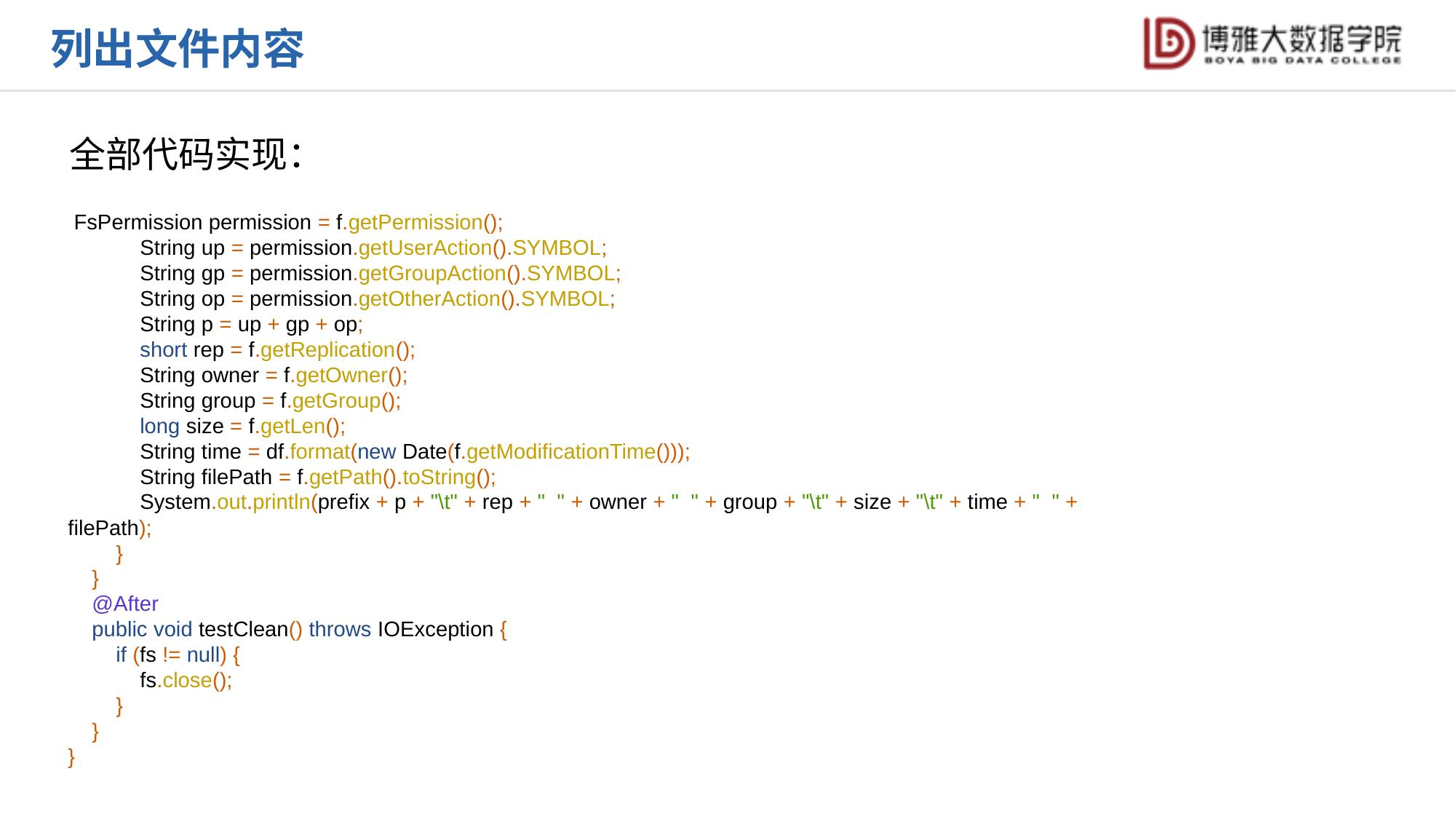

列出文件内容

全部代码实现：

 FsPermission permission = f.getPermission();
            String up = permission.getUserAction().SYMBOL;
            String gp = permission.getGroupAction().SYMBOL;
            String op = permission.getOtherAction().SYMBOL;
            String p = up + gp + op;
            short rep = f.getReplication();
            String owner = f.getOwner();
            String group = f.getGroup();
            long size = f.getLen();
            String time = df.format(new Date(f.getModificationTime()));
            String filePath = f.getPath().toString();
            System.out.println(prefix + p + "\t" + rep + "  " + owner + "  " + group + "\t" + size + "\t" + time + "  " + filePath);
        }
    }
    @After
    public void testClean() throws IOException {
        if (fs != null) {
            fs.close();
        }
    }
}